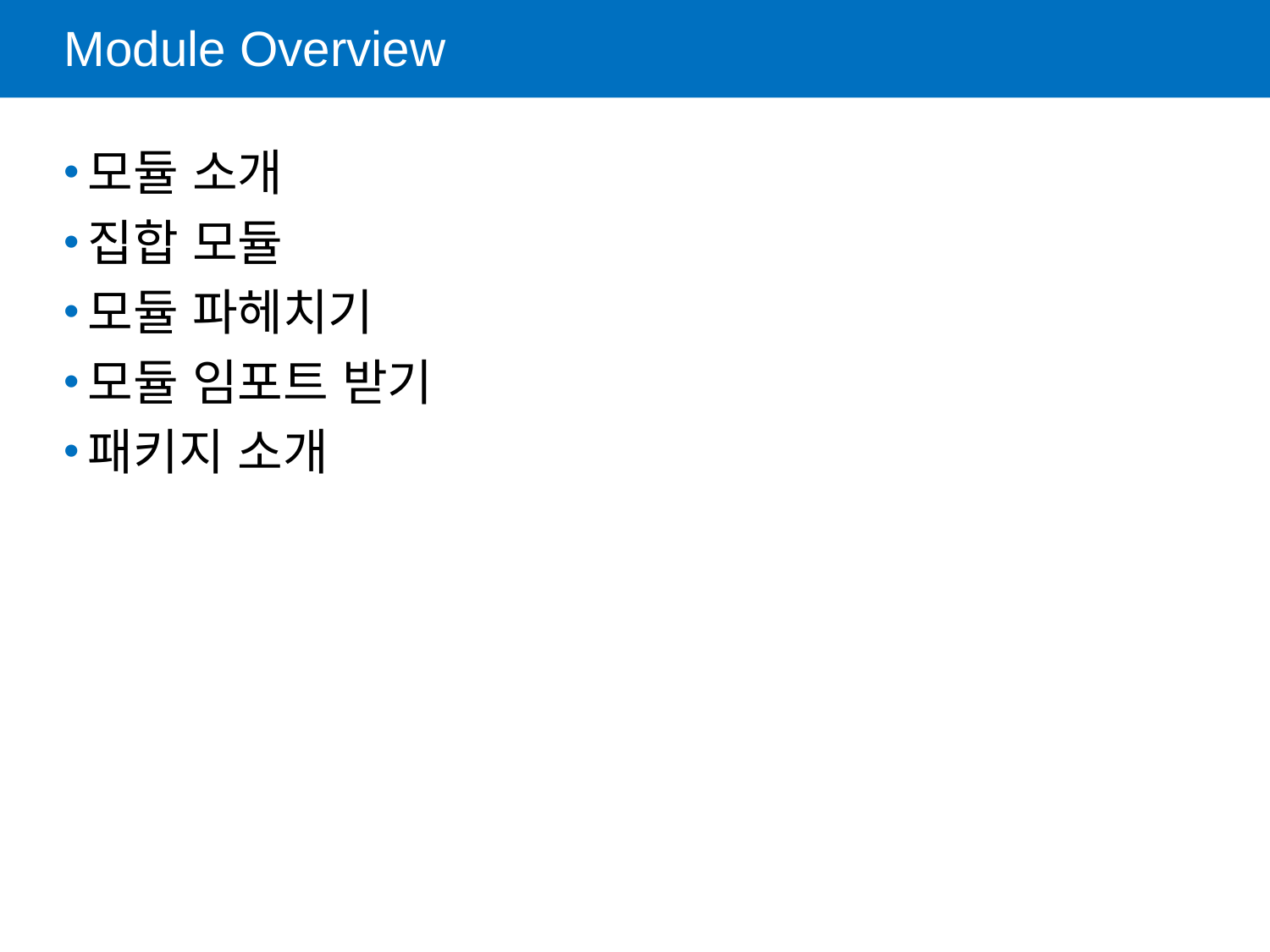

# Module Overview
모듈 소개
집합 모듈
모듈 파헤치기
모듈 임포트 받기
패키지 소개